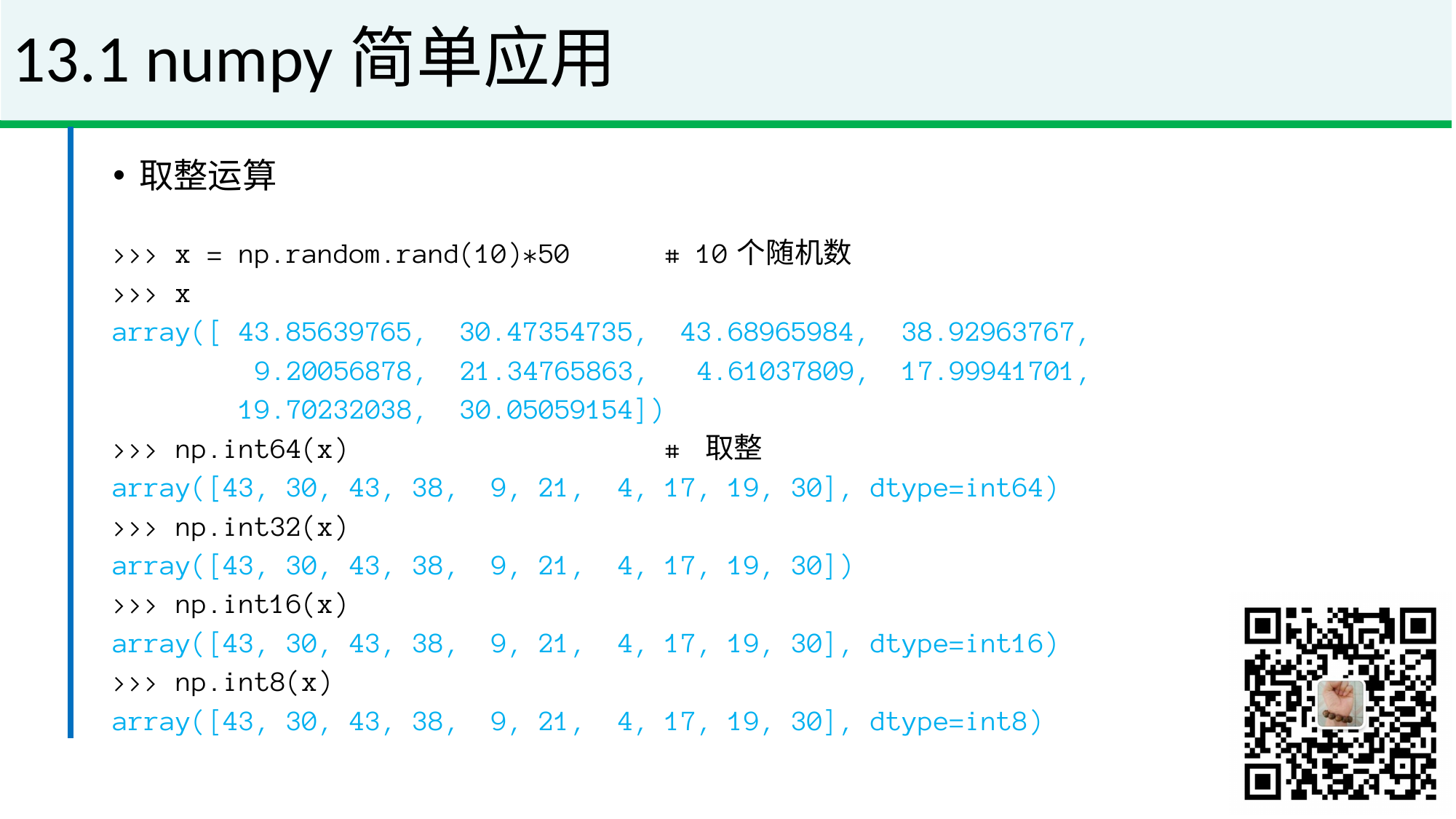

# 13.1 numpy简单应用
取整运算

>>> x = np.random.rand(10)*50      # 10个随机数
>>> x
array([ 43.85639765,  30.47354735,  43.68965984,  38.92963767,
         9.20056878,  21.34765863,   4.61037809,  17.99941701,
        19.70232038,  30.05059154])
>>> np.int64(x)                    # 取整
array([43, 30, 43, 38,  9, 21,  4, 17, 19, 30], dtype=int64)
>>> np.int32(x)
array([43, 30, 43, 38,  9, 21,  4, 17, 19, 30])
>>> np.int16(x)
array([43, 30, 43, 38,  9, 21,  4, 17, 19, 30], dtype=int16)
>>> np.int8(x)
array([43, 30, 43, 38,  9, 21,  4, 17, 19, 30], dtype=int8)